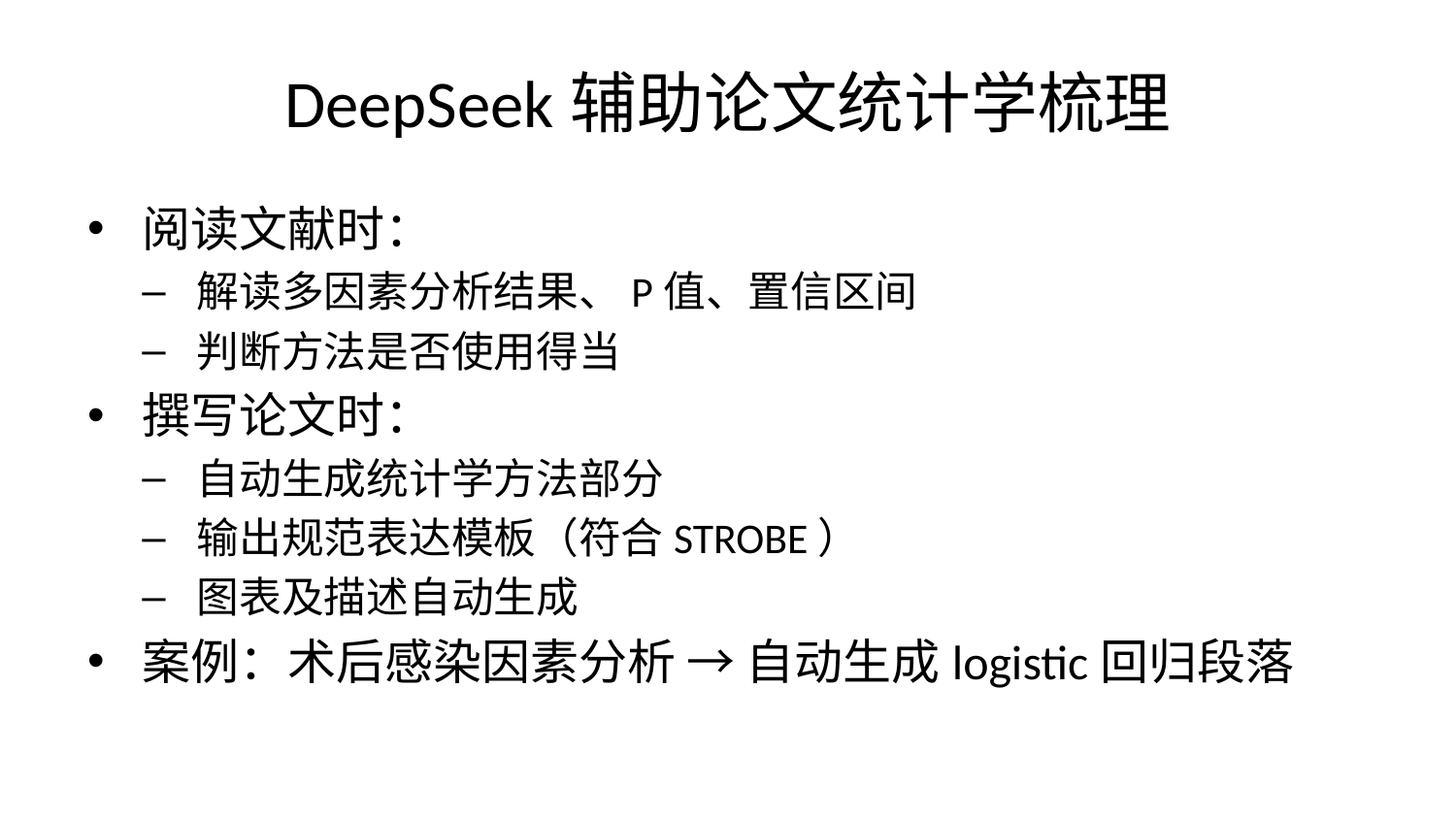

# DeepSeek辅助论文统计学梳理
阅读文献时：
解读多因素分析结果、P值、置信区间
判断方法是否使用得当
撰写论文时：
自动生成统计学方法部分
输出规范表达模板（符合STROBE）
图表及描述自动生成
案例：术后感染因素分析 → 自动生成logistic回归段落